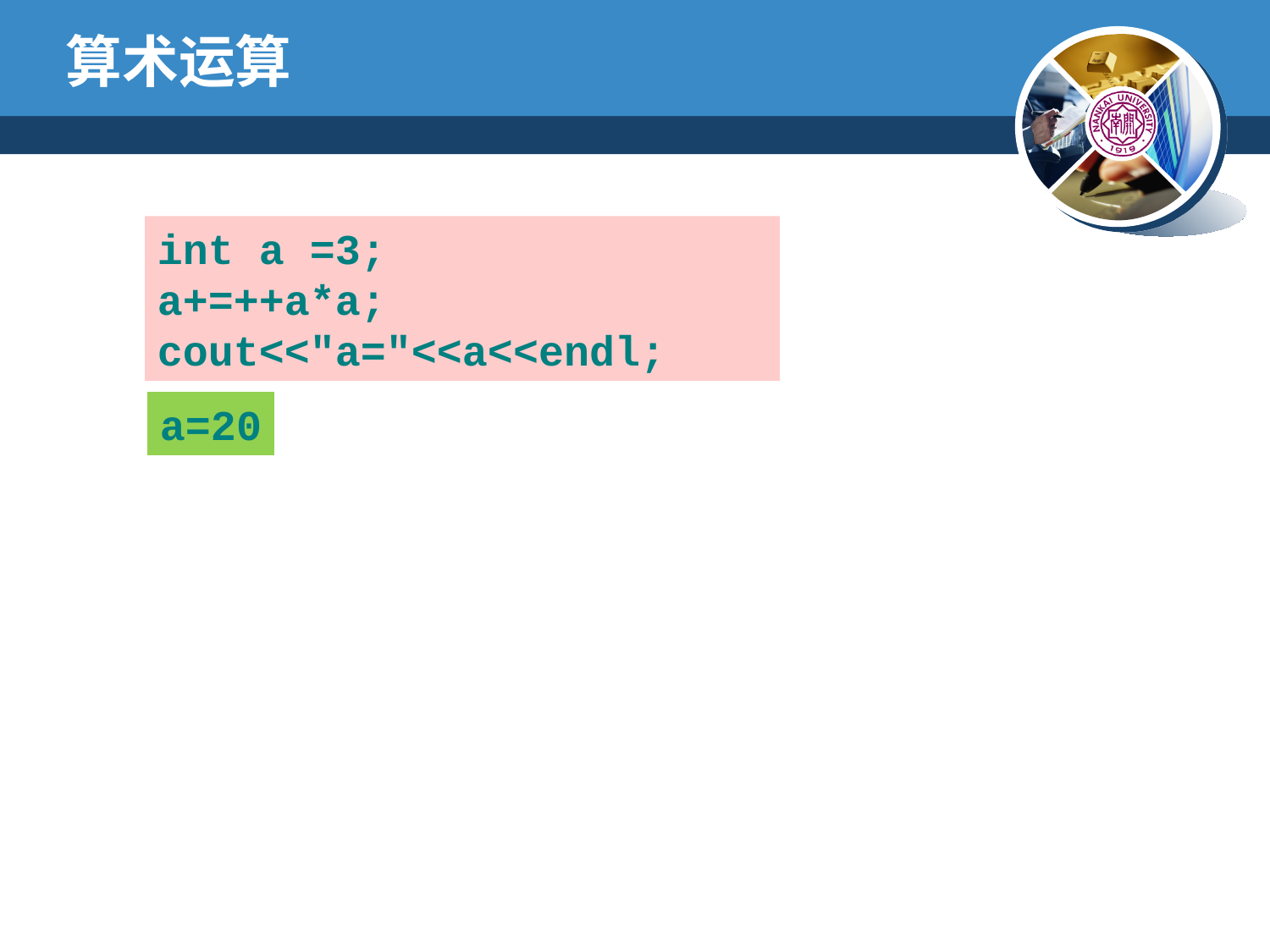

# 算术运算
int a =3;
a+=++a*a;
cout<<"a="<<a<<endl;
a=20